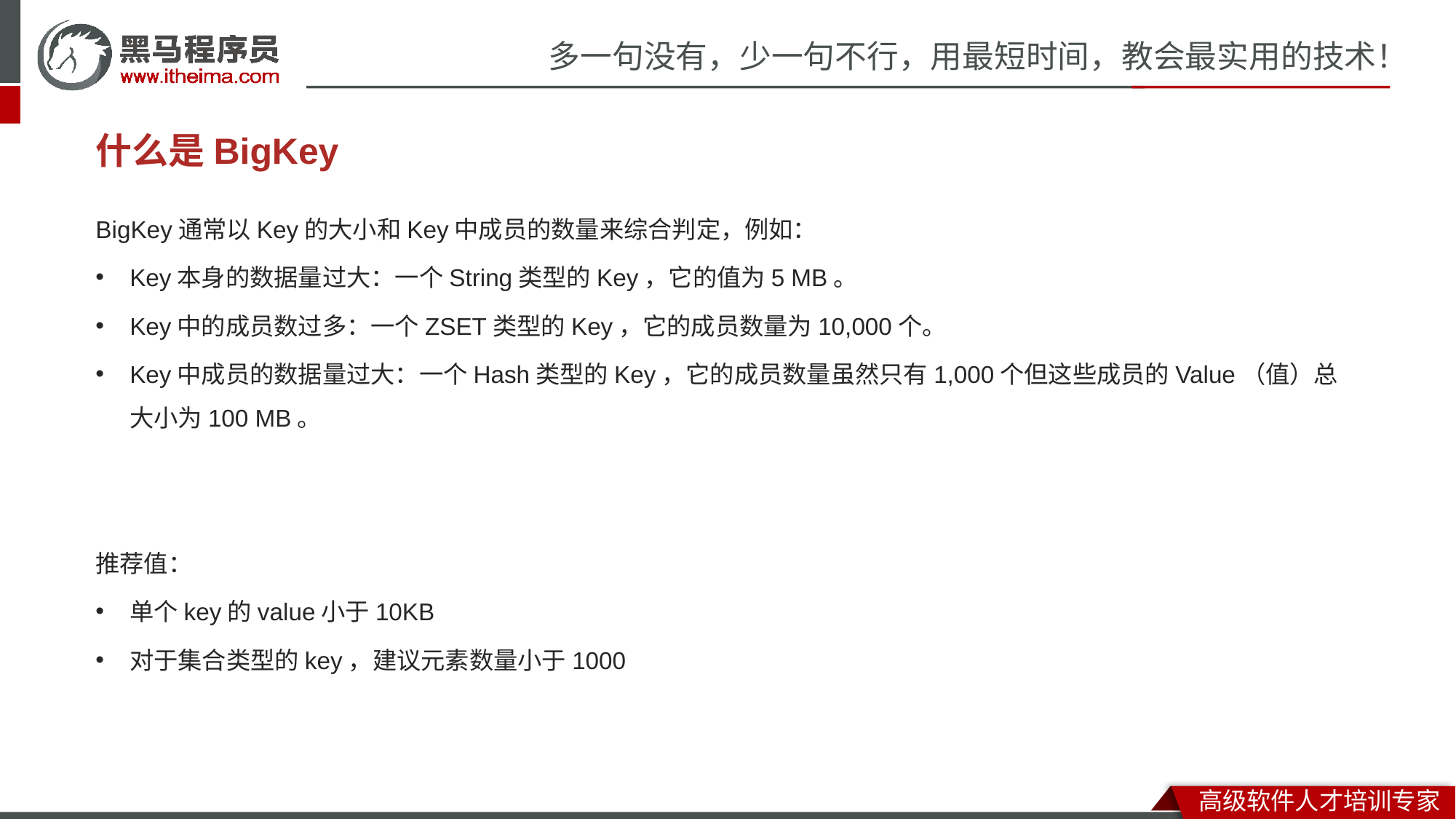

# 什么是BigKey
BigKey通常以Key的大小和Key中成员的数量来综合判定，例如：
Key本身的数据量过大：一个String类型的Key，它的值为5 MB。
Key中的成员数过多：一个ZSET类型的Key，它的成员数量为10,000个。
Key中成员的数据量过大：一个Hash类型的Key，它的成员数量虽然只有1,000个但这些成员的Value（值）总大小为100 MB。

推荐值：
单个key的value小于10KB
对于集合类型的key，建议元素数量小于1000